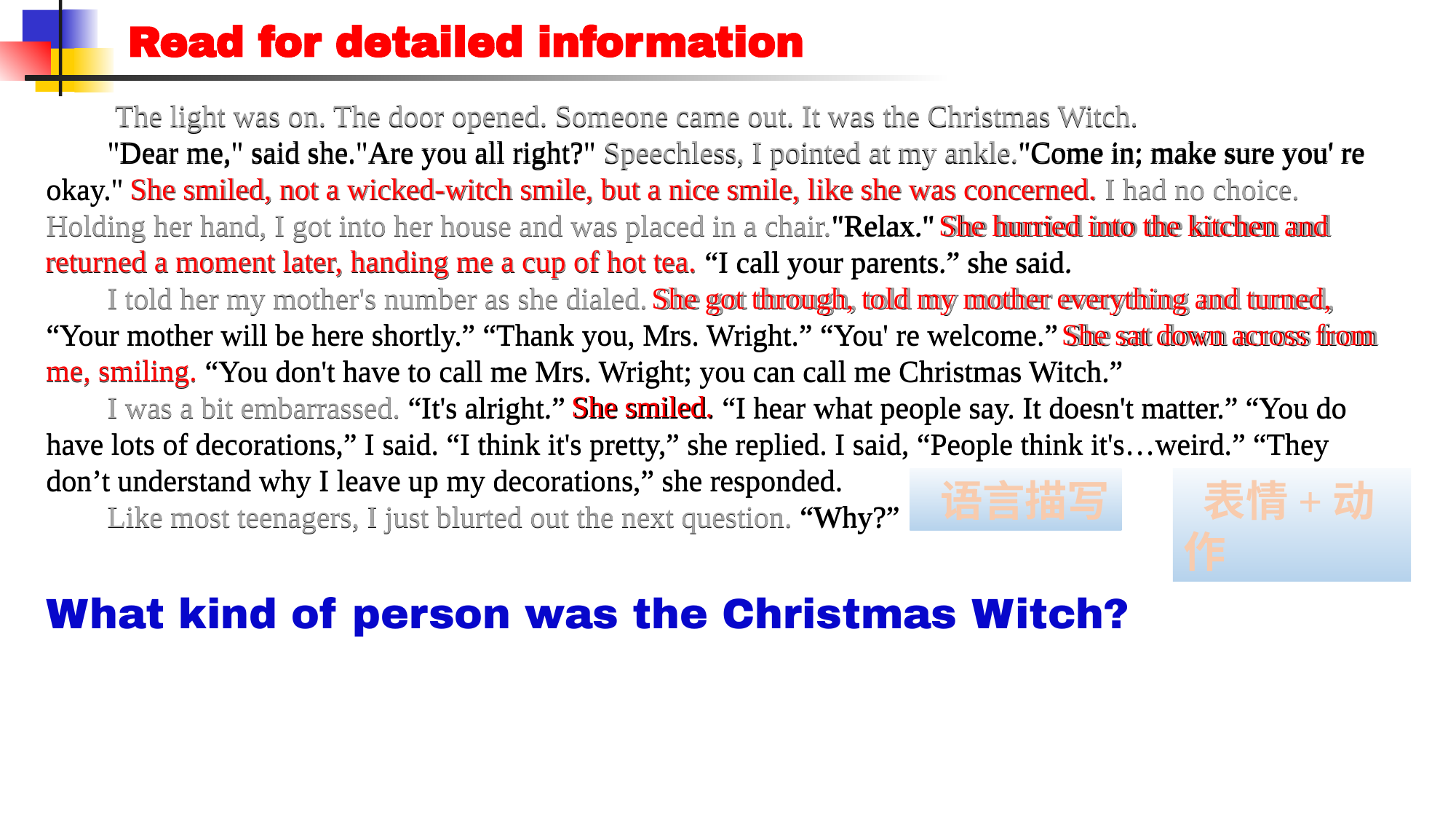

Read for detailed information
         The light was on. The door opened. Someone came out. It was the Christmas Witch.
        "Dear me," said she."Are you all right?" Speechless, I pointed at my ankle."Come in; make sure you' re okay." She smiled, not a wicked-witch smile, but a nice smile, like she was concerned. I had no choice. Holding her hand, I got into her house and was placed in a chair."Relax." She hurried into the kitchen and returned a moment later, handing me a cup of hot tea. “I call your parents.” she said.
        I told her my mother's number as she dialed. She got through, told my mother everything and turned, “Your mother will be here shortly.” “Thank you, Mrs. Wright.” “You' re welcome.” She sat down across from me, smiling. “You don't have to call me Mrs. Wright; you can call me Christmas Witch.”
        I was a bit embarrassed. “It's alright.” She smiled. “I hear what people say. It doesn't matter.” “You do have lots of decorations,” I said. “I think it's pretty,” she replied. I said, “People think it's…weird.” “They don’t understand why I leave up my decorations,” she responded.
        Like most teenagers, I just blurted out the next question. “Why?”
         The light was on. The door opened. Someone came out. It was the Christmas Witch.
        "Dear me," said she."Are you all right?" Speechless, I pointed at my ankle."Come in; make sure you' re okay." She smiled, not a wicked-witch smile, but a nice smile, like she was concerned. I had no choice. Holding her hand, I got into her house and was placed in a chair."Relax." She hurried into the kitchen and returned a moment later, handing me a cup of hot tea. “I call your parents.” she said.
        I told her my mother's number as she dialed. She got through, told my mother everything and turned, “Your mother will be here shortly.” “Thank you, Mrs. Wright.” “You' re welcome.” She sat down across from me, smiling. “You don't have to call me Mrs. Wright; you can call me Christmas Witch.”
        I was a bit embarrassed. “It's alright.” She smiled. “I hear what people say. It doesn't matter.” “You do have lots of decorations,” I said. “I think it's pretty,” she replied. I said, “People think it's…weird.” “They don’t understand why I leave up my decorations,” she responded.
        Like most teenagers, I just blurted out the next question. “Why?”
She smiled, not a wicked-witch smile, but a nice smile, like she was concerned.
She hurried into the kitchen and
returned a moment later, handing me a cup of hot tea.
She got through, told my mother everything and turned,
She sat down across from
me, smiling.
She smiled.
 语言描写
 表情+动作
What kind of person was the Christmas Witch?